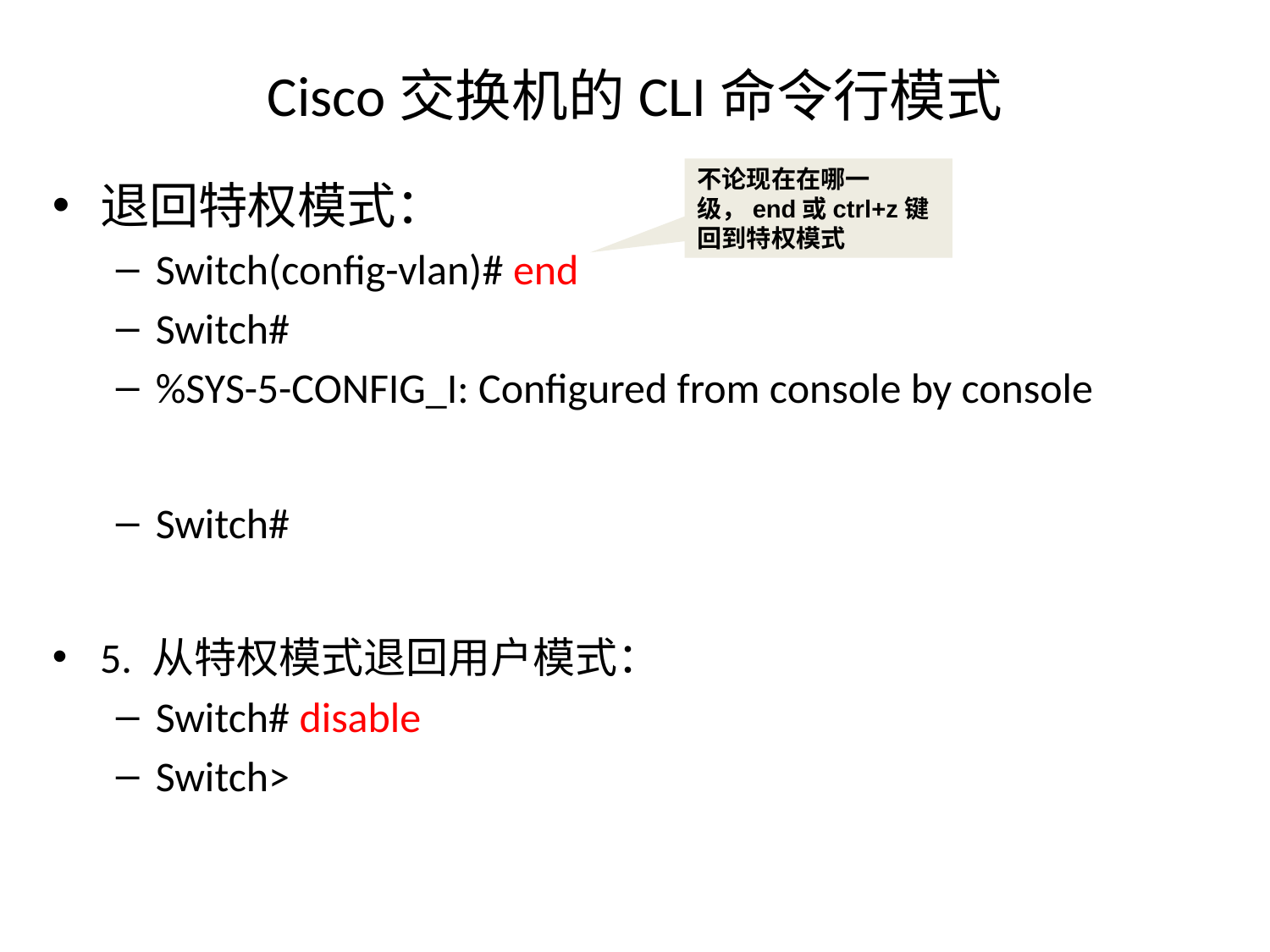

# Cisco交换机的CLI命令行模式
不论现在在哪一级，end或ctrl+z键回到特权模式
退回特权模式：
Switch(config-vlan)# end
Switch#
%SYS-5-CONFIG_I: Configured from console by console

Switch#

5. 从特权模式退回用户模式：
Switch# disable
Switch>